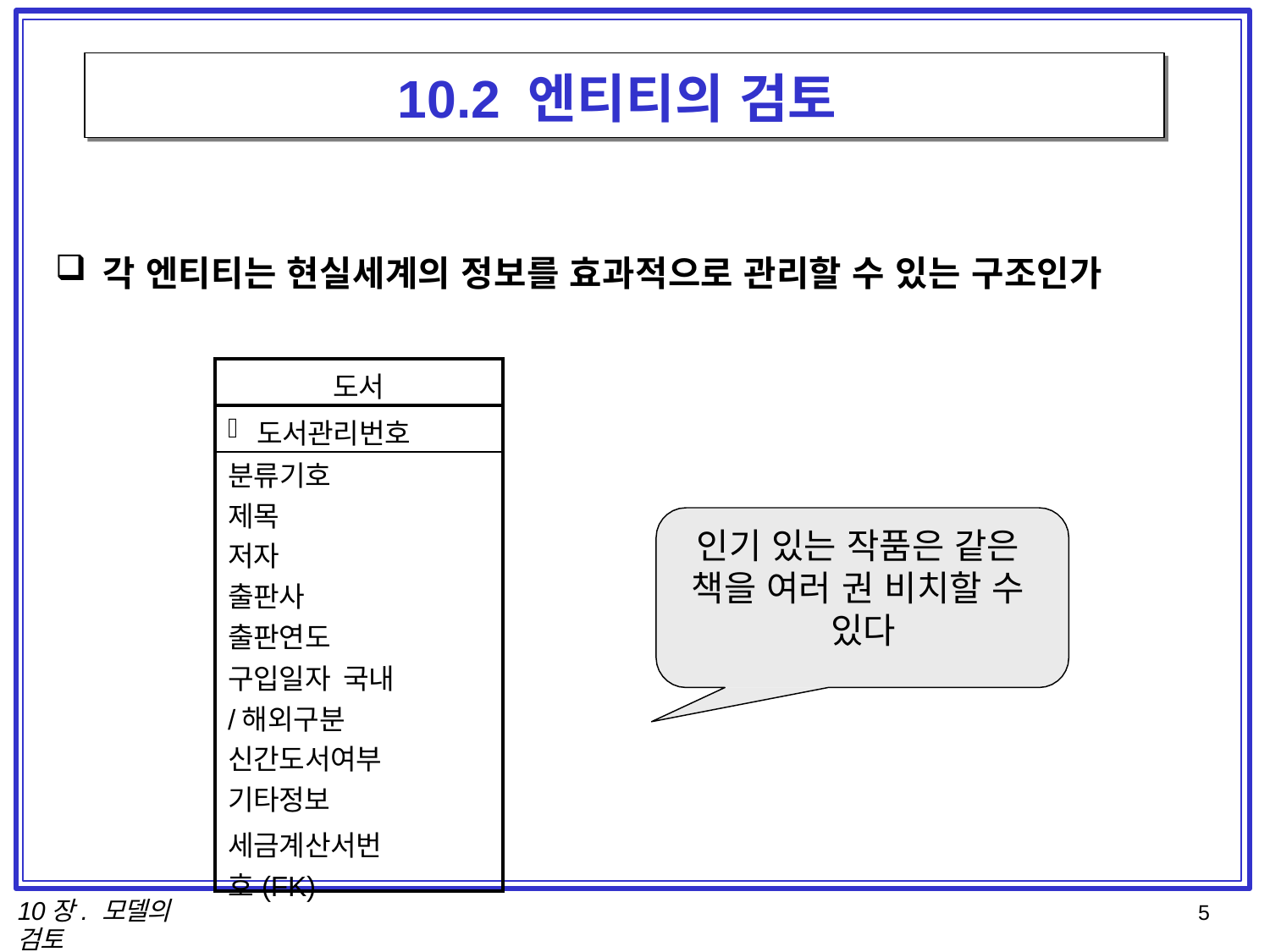

# 10.2 엔티티의 검토
각 엔티티는 현실세계의 정보를 효과적으로 관리할 수 있는 구조인가
| 도서 |
| --- |
| 도서관리번호 |
| 분류기호 제목 저자 출판사 출판연도 구입일자 국내/해외구분 신간도서여부 기타정보 세금계산서번호(FK) |

인기 있는 작품은 같은  책을 여러 권 비치할 수  있다
10장. 모델의 검토
5